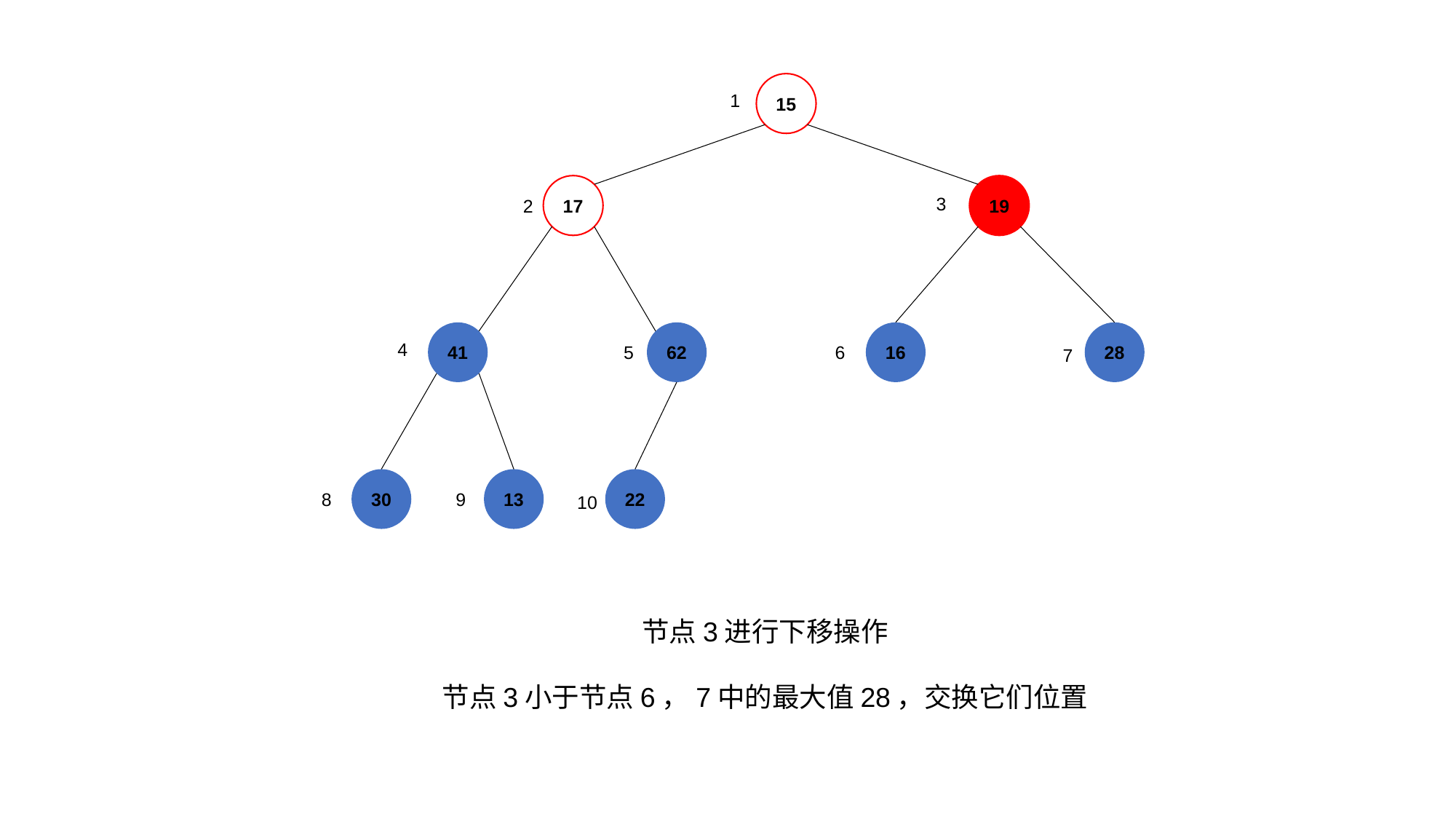

15
1
17
19
3
2
41
62
16
28
4
5
6
7
30
13
22
10
8
9
节点3进行下移操作

节点3小于节点6，7中的最大值28，交换它们位置